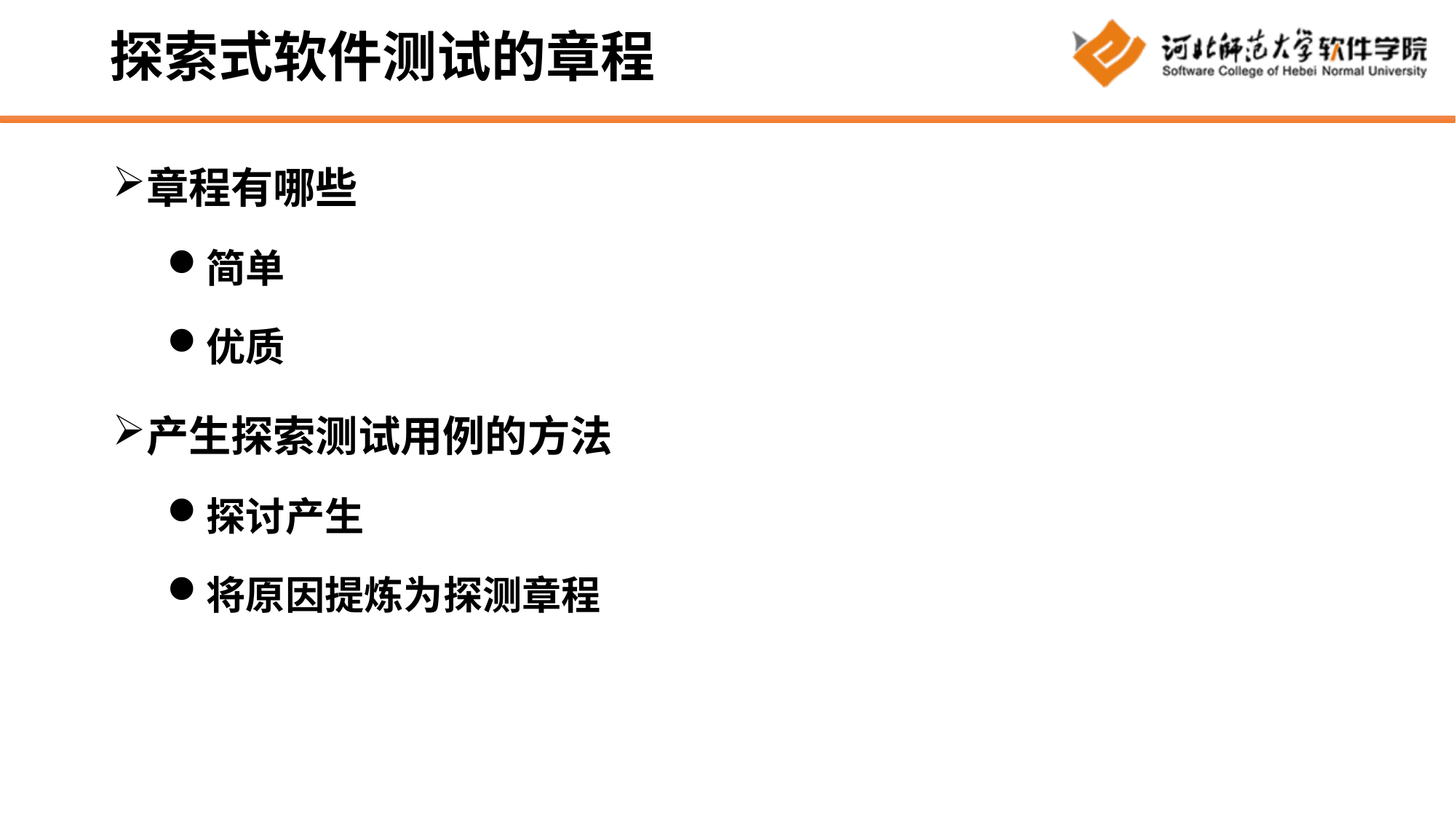

# 探索式软件测试的章程
章程有哪些
简单
优质
产生探索测试用例的方法
探讨产生
将原因提炼为探测章程